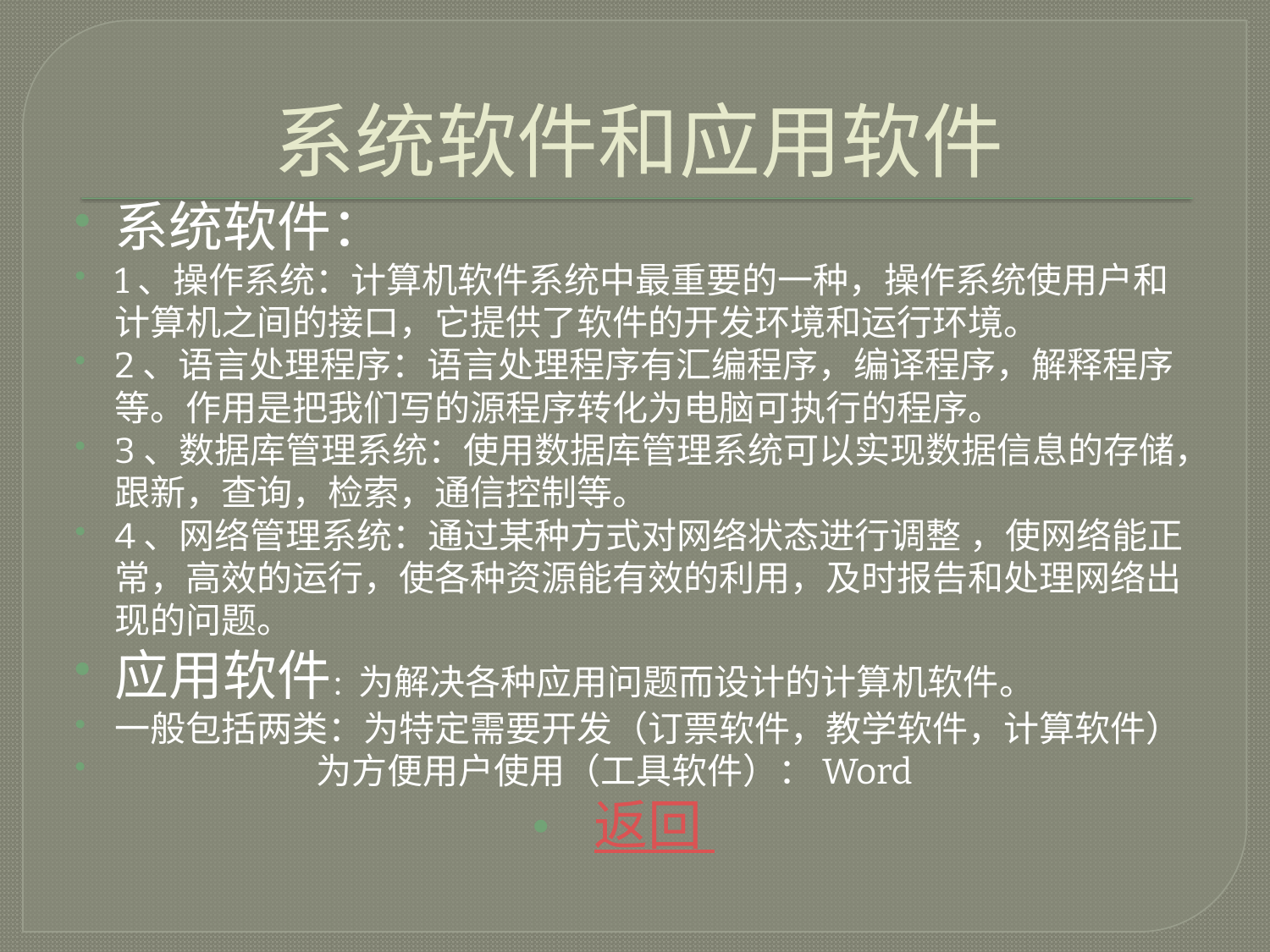

# 系统软件和应用软件
系统软件：
1、操作系统：计算机软件系统中最重要的一种，操作系统使用户和计算机之间的接口，它提供了软件的开发环境和运行环境。
2、语言处理程序：语言处理程序有汇编程序，编译程序，解释程序等。作用是把我们写的源程序转化为电脑可执行的程序。
3、数据库管理系统：使用数据库管理系统可以实现数据信息的存储，跟新，查询，检索，通信控制等。
4、网络管理系统：通过某种方式对网络状态进行调整 ，使网络能正常，高效的运行，使各种资源能有效的利用，及时报告和处理网络出现的问题。
应用软件：为解决各种应用问题而设计的计算机软件。
一般包括两类：为特定需要开发（订票软件，教学软件，计算软件）
                        为方便用户使用（工具软件）：Word
返回